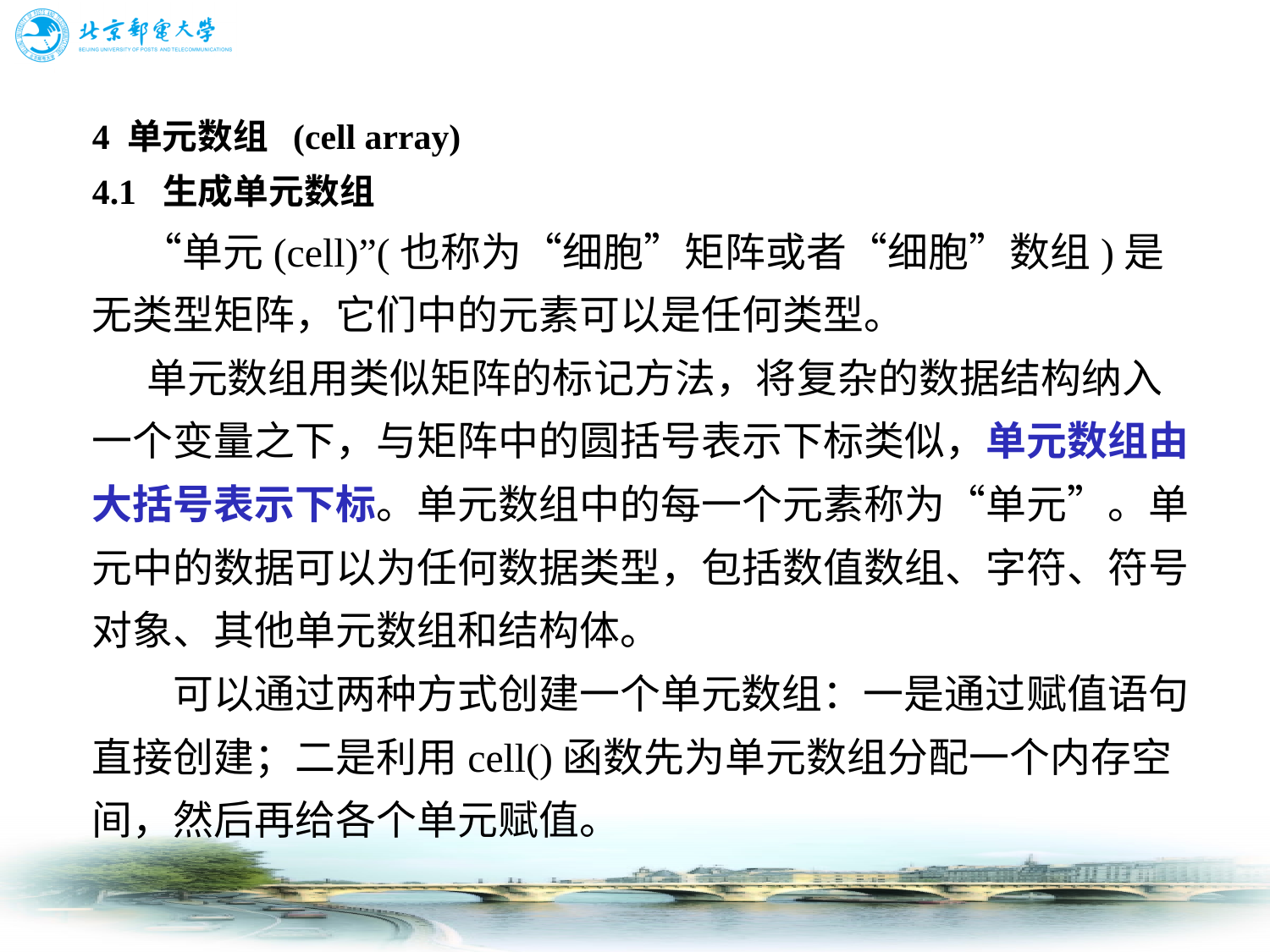

# 4 单元数组  (cell array) 4.1  生成单元数组 　 “单元(cell)”(也称为“细胞”矩阵或者“细胞”数组)是无类型矩阵，它们中的元素可以是任何类型。 单元数组用类似矩阵的标记方法，将复杂的数据结构纳入一个变量之下，与矩阵中的圆括号表示下标类似，单元数组由大括号表示下标。单元数组中的每一个元素称为“单元”。单元中的数据可以为任何数据类型，包括数值数组、字符、符号对象、其他单元数组和结构体。 　　可以通过两种方式创建一个单元数组：一是通过赋值语句直接创建；二是利用cell()函数先为单元数组分配一个内存空间，然后再给各个单元赋值。